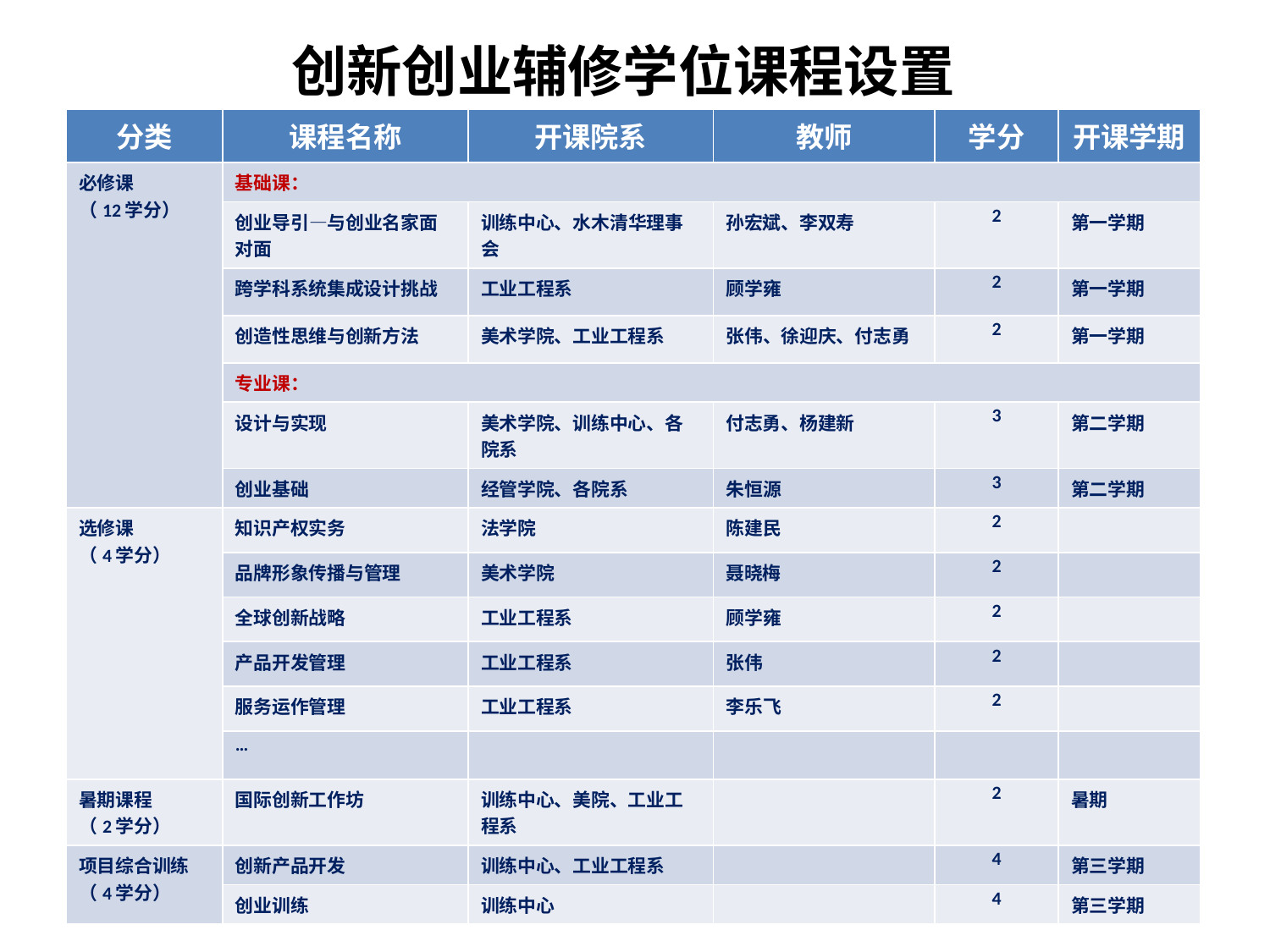

# 创新创业辅修学位课程设置
| 分类 | 课程名称 | 开课院系 | 教师 | 学分 | 开课学期 |
| --- | --- | --- | --- | --- | --- |
| 必修课 （12学分） | 基础课： |  |  |  |  |
|  | 创业导引—与创业名家面对面 | 训练中心、水木清华理事会 | 孙宏斌、李双寿 | 2 | 第一学期 |
|  | 跨学科系统集成设计挑战 | 工业工程系 | 顾学雍 | 2 | 第一学期 |
|  | 创造性思维与创新方法 | 美术学院、工业工程系 | 张伟、徐迎庆、付志勇 | 2 | 第一学期 |
|  | 专业课： |  |  |  |  |
|  | 设计与实现 | 美术学院、训练中心、各院系 | 付志勇、杨建新 | 3 | 第二学期 |
|  | 创业基础 | 经管学院、各院系 | 朱恒源 | 3 | 第二学期 |
| 选修课 （4学分） | 知识产权实务 | 法学院 | 陈建民 | 2 |  |
|  | 品牌形象传播与管理 | 美术学院 | 聂晓梅 | 2 |  |
|  | 全球创新战略 | 工业工程系 | 顾学雍 | 2 |  |
|  | 产品开发管理 | 工业工程系 | 张伟 | 2 |  |
|  | 服务运作管理 | 工业工程系 | 李乐飞 | 2 |  |
|  | … |  |  |  |  |
| 暑期课程 （2学分） | 国际创新工作坊 | 训练中心、美院、工业工程系 |  | 2 | 暑期 |
| 项目综合训练 （4学分） | 创新产品开发 | 训练中心、工业工程系 |  | 4 | 第三学期 |
|  | 创业训练 | 训练中心 |  | 4 | 第三学期 |